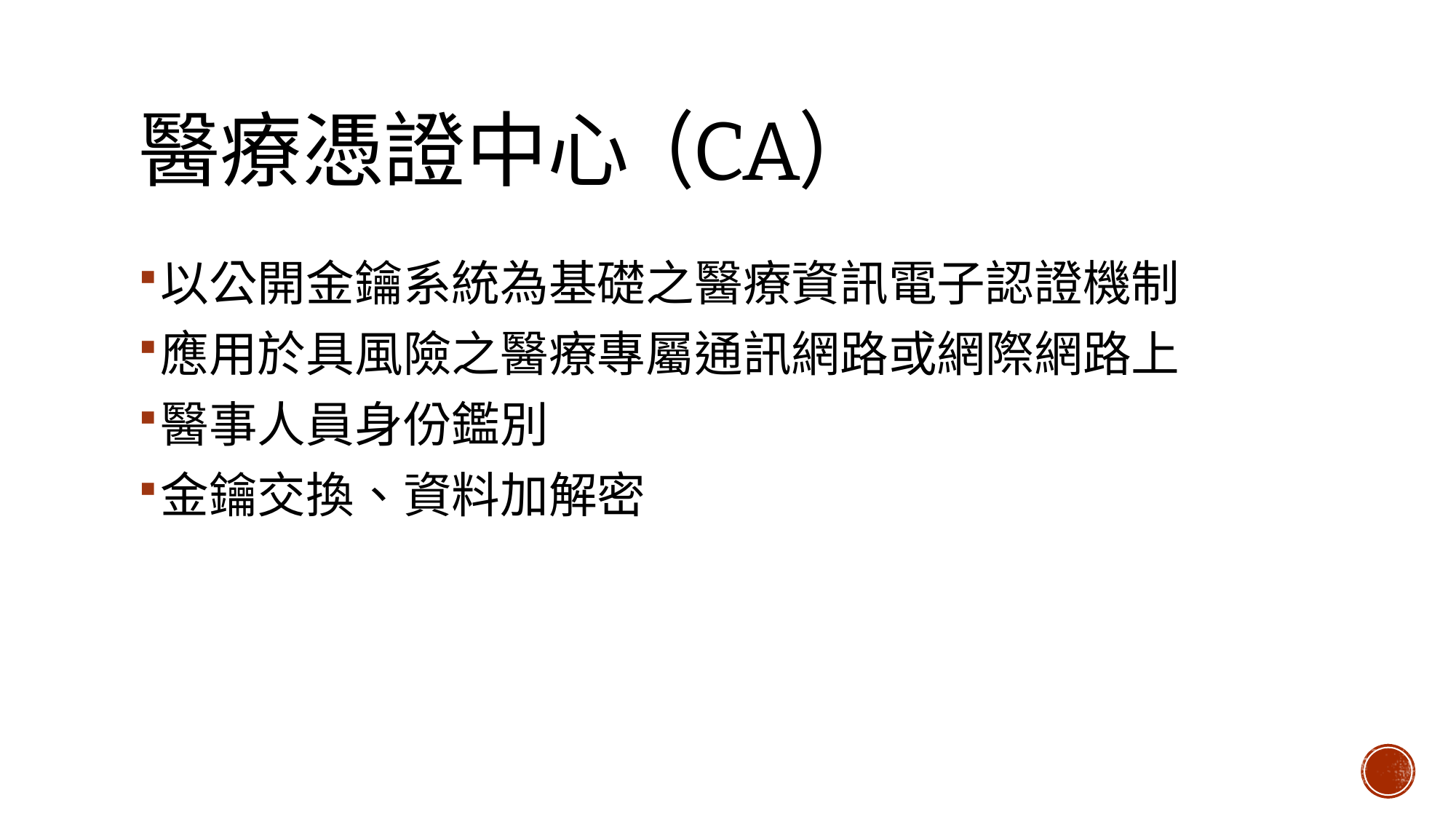

# 醫療憑證中心 (CA)
以公開金鑰系統為基礎之醫療資訊電子認證機制
應用於具風險之醫療專屬通訊網路或網際網路上
醫事人員身份鑑別
金鑰交換、資料加解密